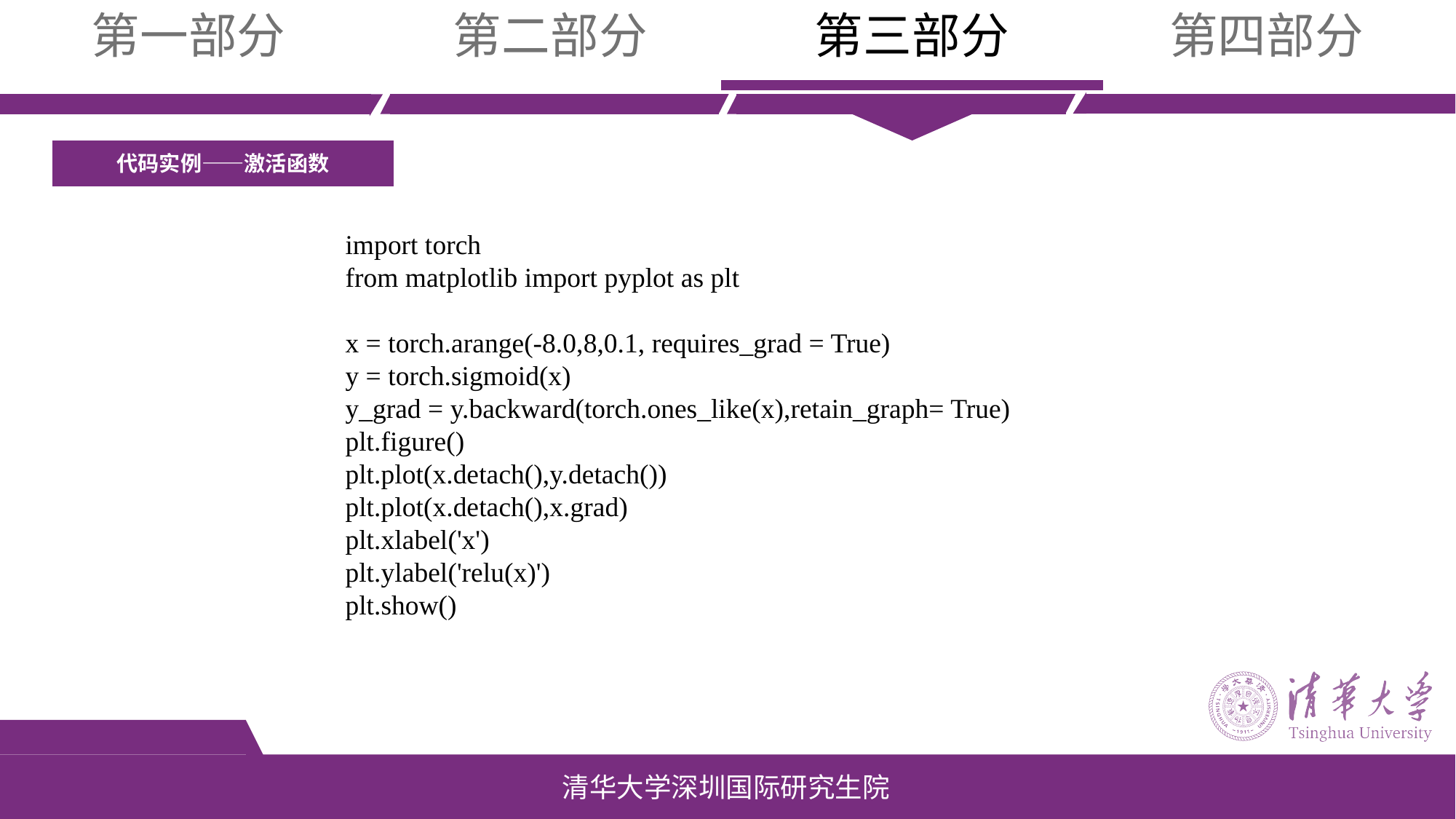

代码实例——激活函数
import torch
from matplotlib import pyplot as plt

x = torch.arange(-8.0,8,0.1, requires_grad = True)
y = torch.sigmoid(x)
y_grad = y.backward(torch.ones_like(x),retain_graph= True)
plt.figure()
plt.plot(x.detach(),y.detach())
plt.plot(x.detach(),x.grad)
plt.xlabel('x')
plt.ylabel('relu(x)')
plt.show()